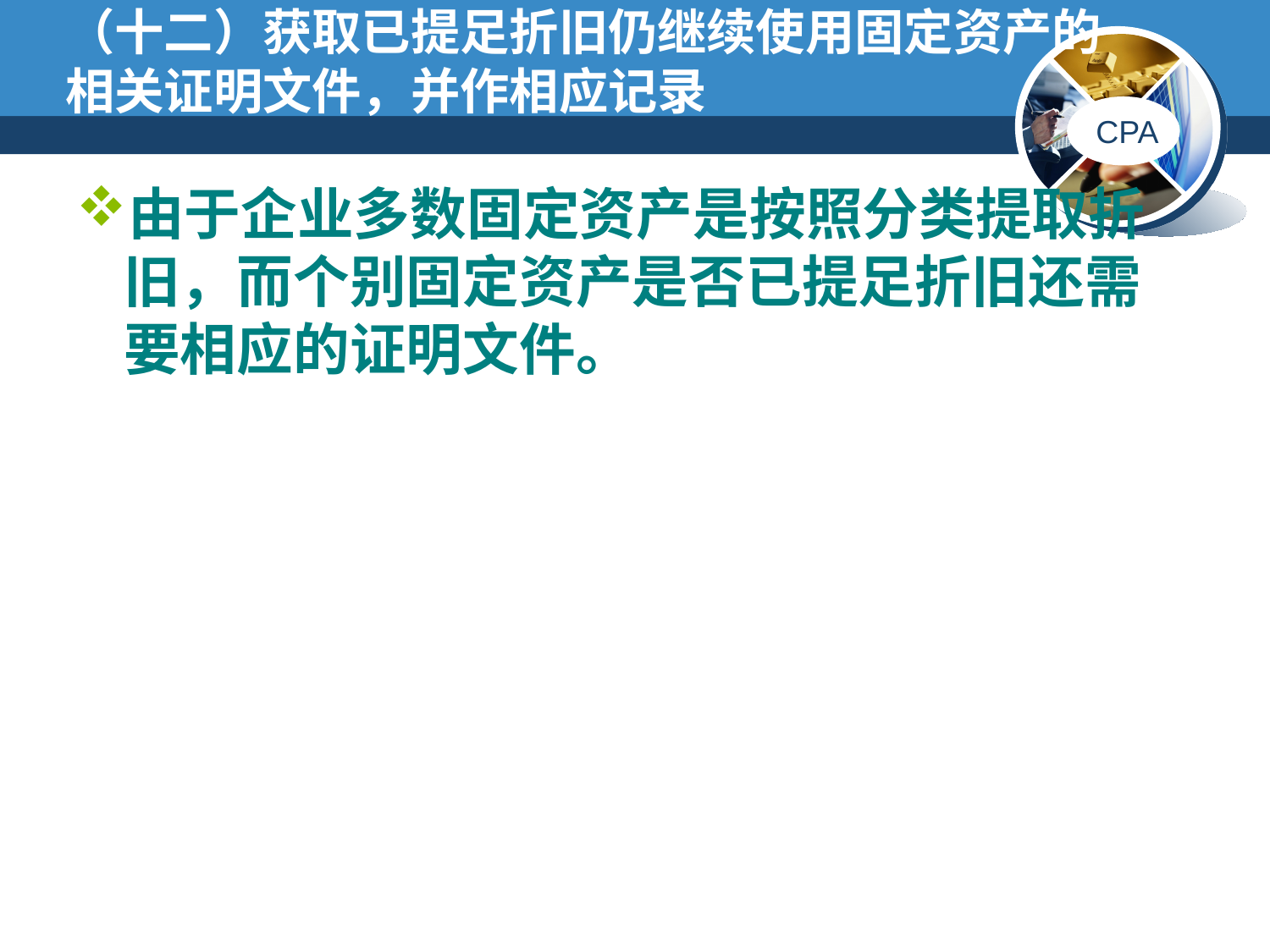

# （十二）获取已提足折旧仍继续使用固定资产的相关证明文件，并作相应记录
由于企业多数固定资产是按照分类提取折旧，而个别固定资产是否已提足折旧还需要相应的证明文件。